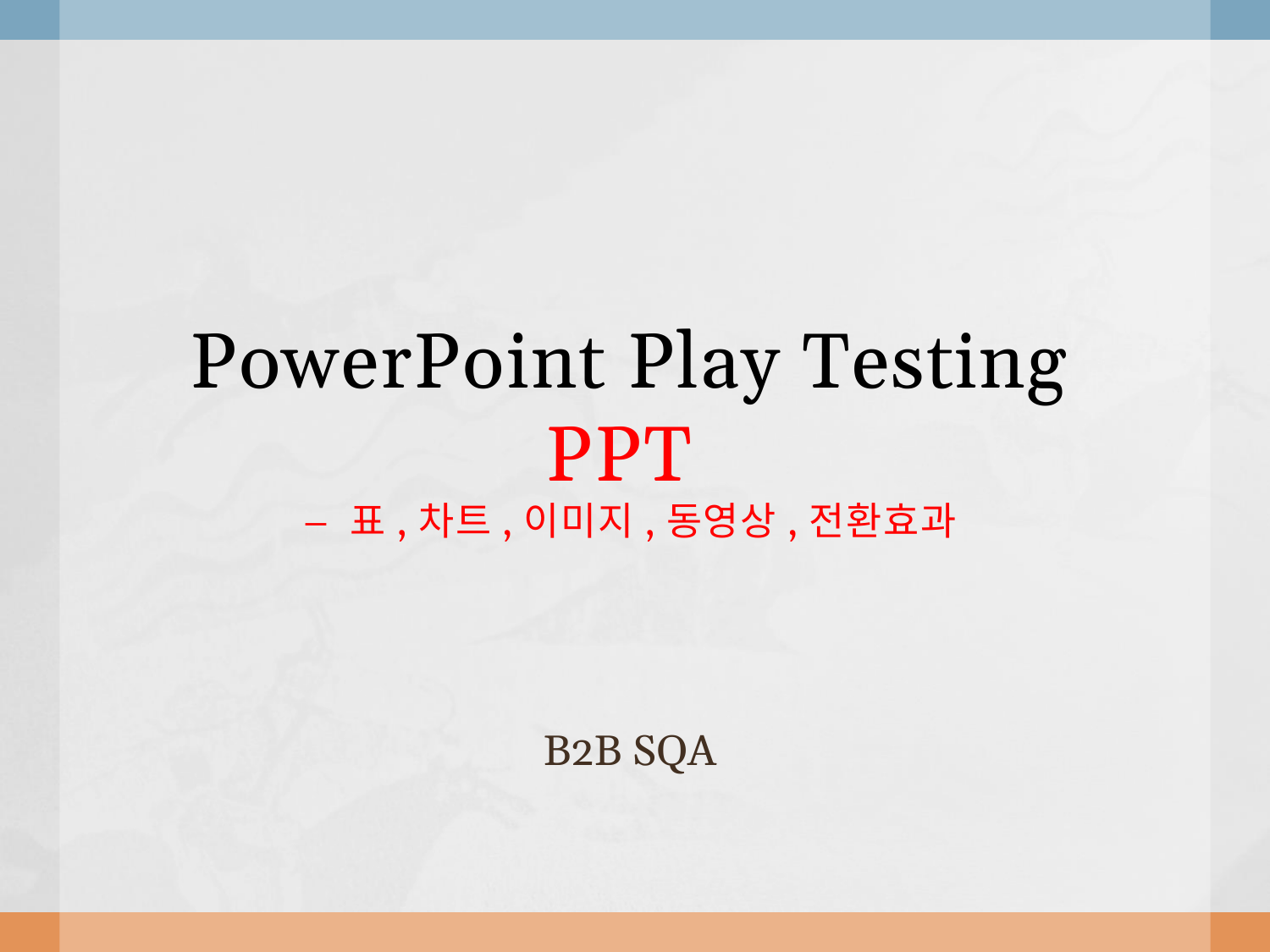

# PowerPoint Play Testing PPT – 표,차트,이미지,동영상,전환효과
B2B SQA